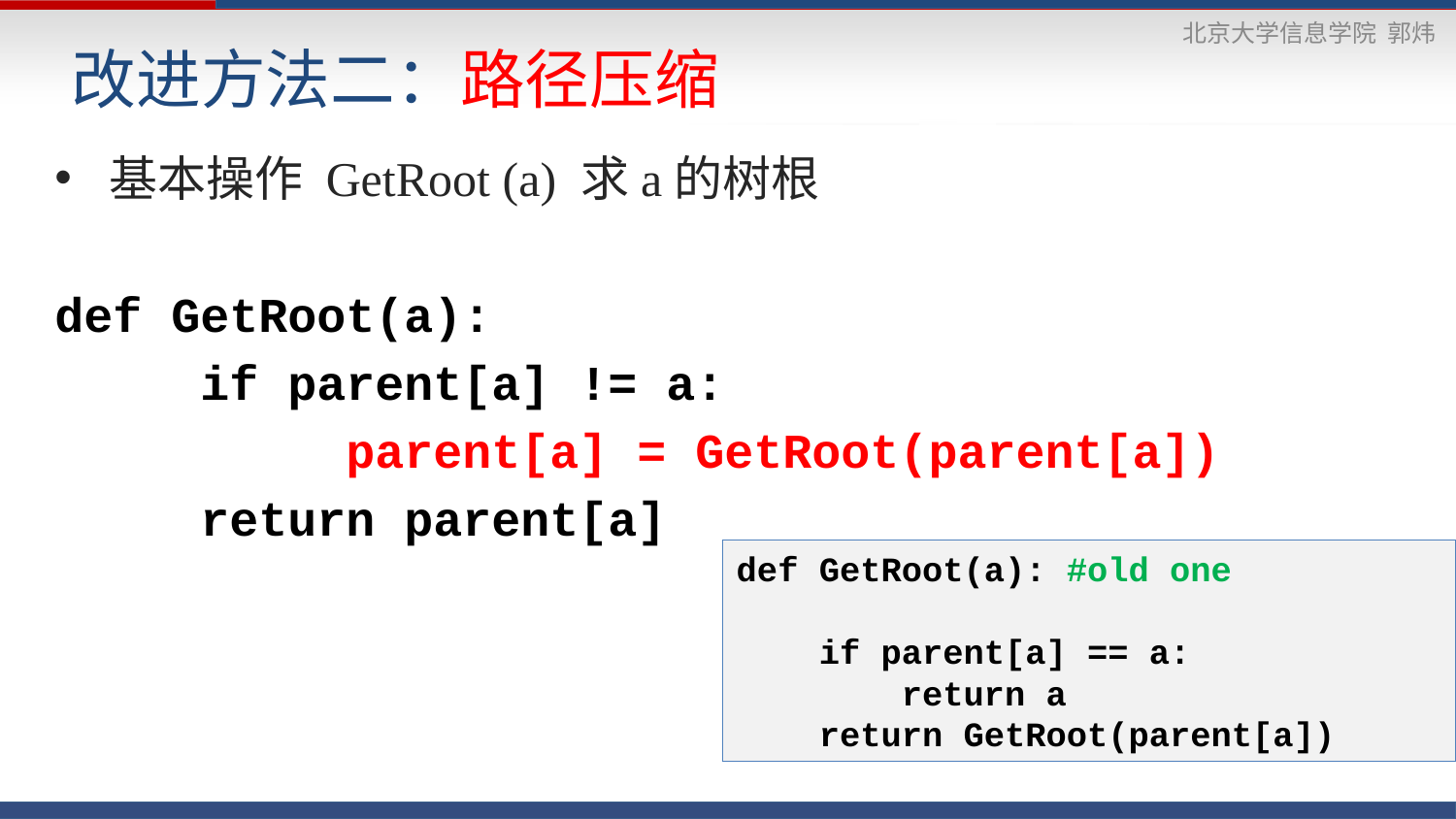

# 改进方法二：路径压缩
基本操作 GetRoot (a) 求a的树根

def GetRoot(a):
	if parent[a] != a:
		parent[a] = GetRoot(parent[a])
	return parent[a]
def GetRoot(a): #old one

    if parent[a] == a:
        return a
    return GetRoot(parent[a])
37